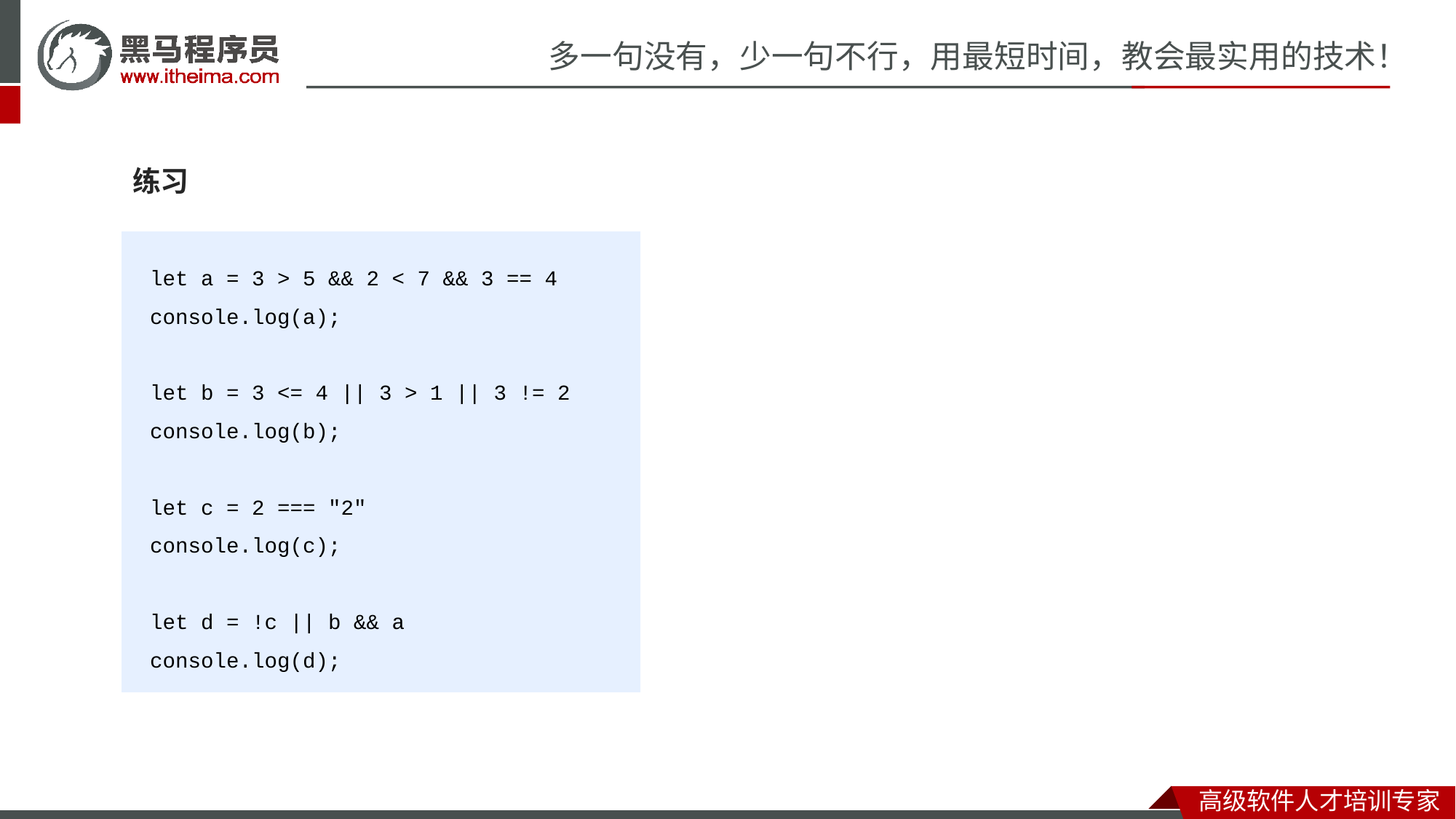

练习

let a = 3 > 5 && 2 < 7 && 3 == 4
console.log(a);

let b = 3 <= 4 || 3 > 1 || 3 != 2
console.log(b);

let c = 2 === "2"
console.log(c);

let d = !c || b && a
console.log(d);